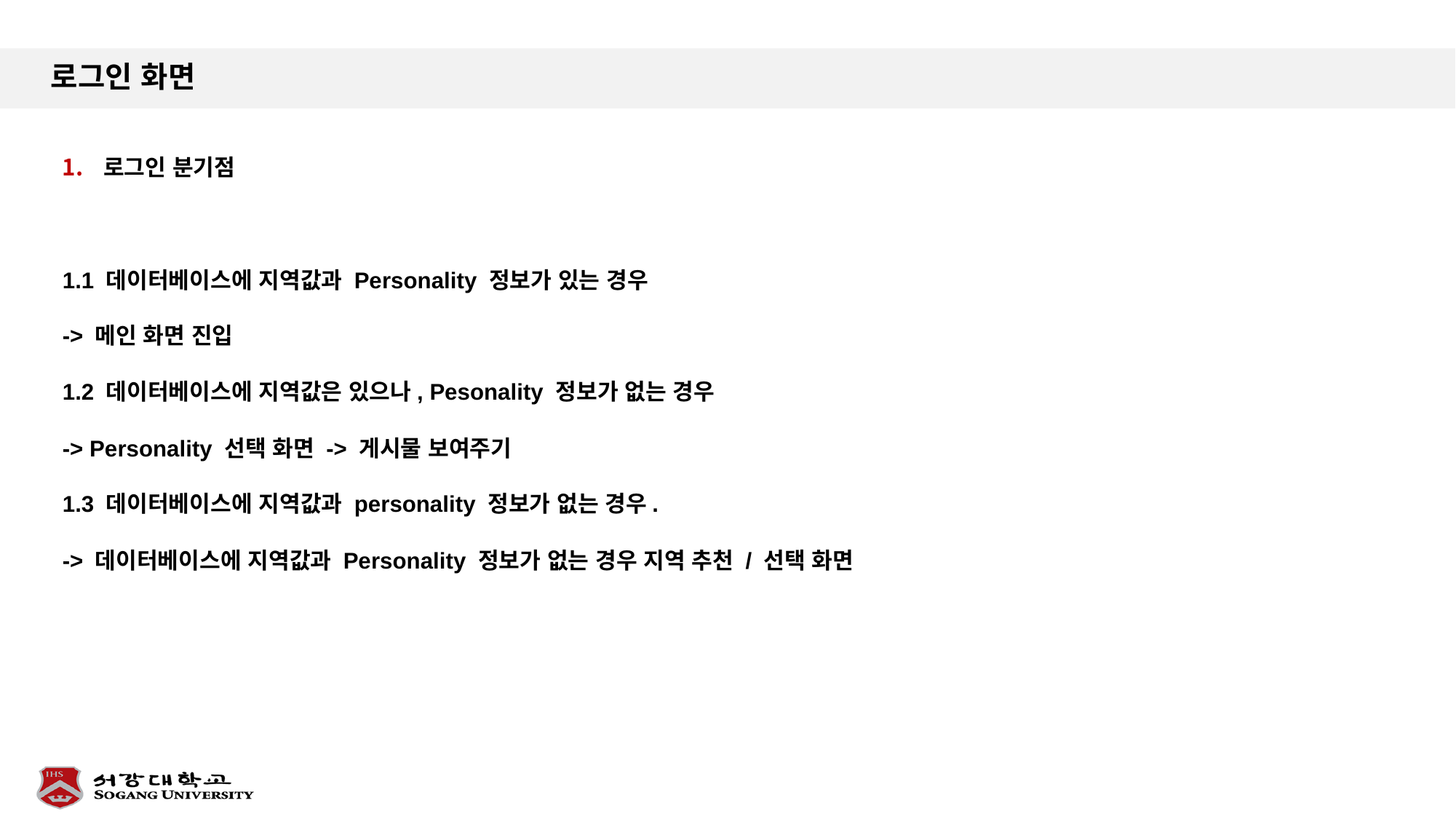

# 로그인 화면
로그인 분기점

1.1 데이터베이스에 지역값과 Personality 정보가 있는 경우
-> 메인 화면 진입
1.2 데이터베이스에 지역값은 있으나, Pesonality 정보가 없는 경우
-> Personality 선택 화면 -> 게시물 보여주기
1.3 데이터베이스에 지역값과 personality 정보가 없는 경우.
-> 데이터베이스에 지역값과 Personality 정보가 없는 경우 지역 추천 / 선택 화면